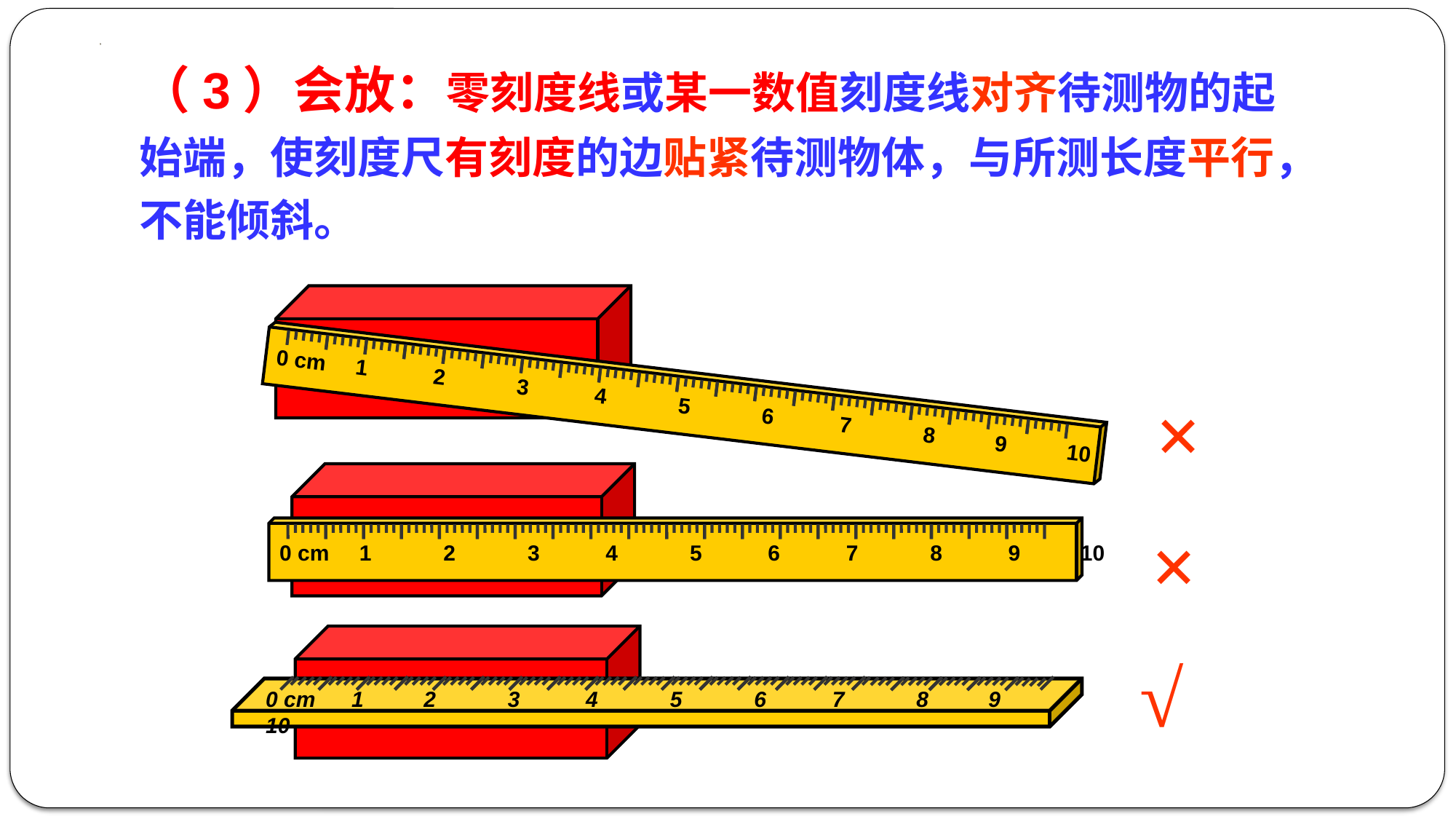

（3）会放：零刻度线或某一数值刻度线对齐待测物的起始端，使刻度尺有刻度的边贴紧待测物体，与所测长度平行，不能倾斜。

0 cm     1           2            3           4            5            6           7            8          9          10

×

0 cm     1            2            3           4            5           6           7            8           9          10

×

0 cm      1          2            3           4            5            6           7            8          9          10

√